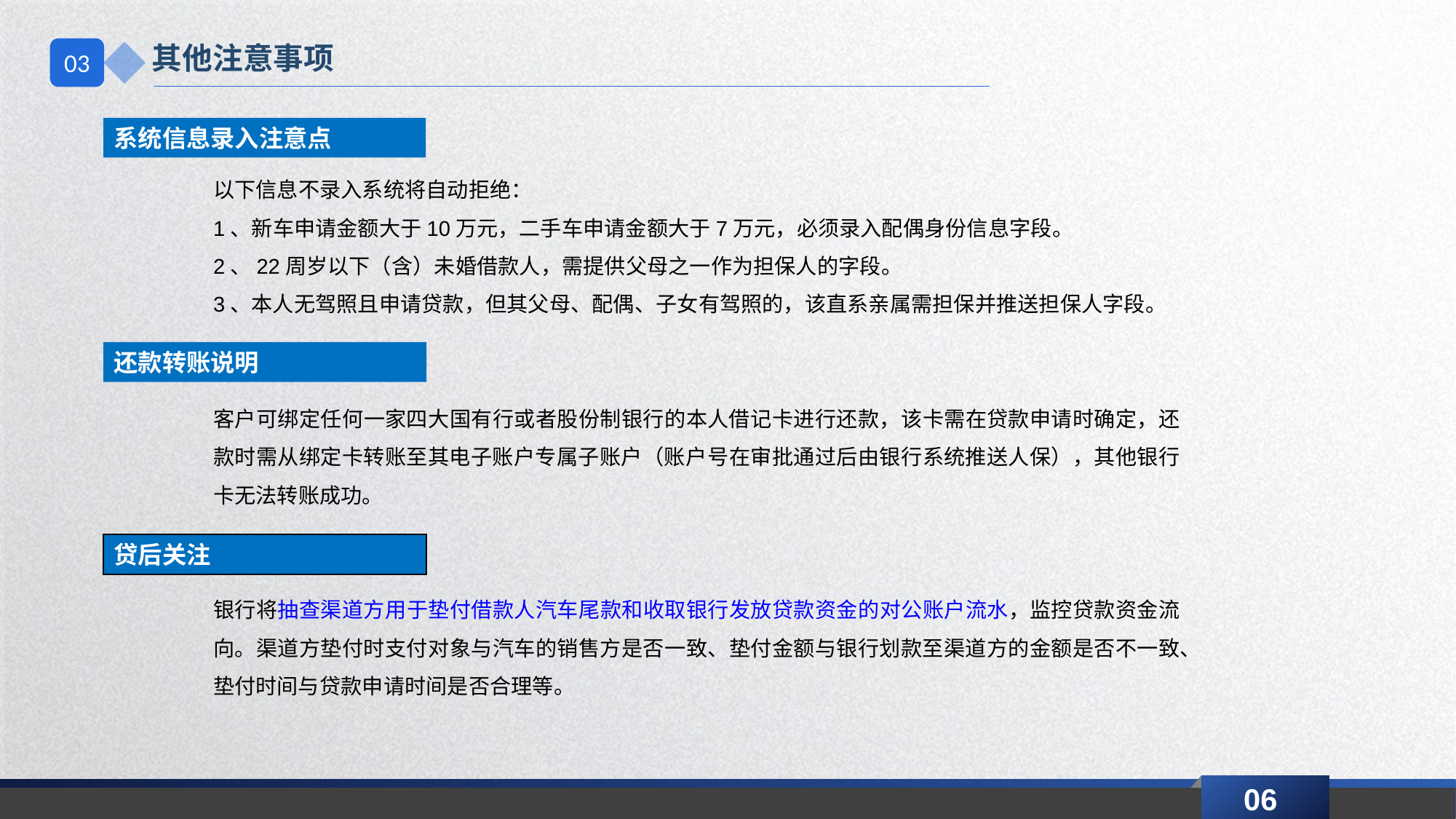

其他注意事项
03

系统信息录入注意点
以下信息不录入系统将自动拒绝：
1、新车申请金额大于10万元，二手车申请金额大于7万元，必须录入配偶身份信息字段。
2、22周岁以下（含）未婚借款人，需提供父母之一作为担保人的字段。
3、本人无驾照且申请贷款，但其父母、配偶、子女有驾照的，该直系亲属需担保并推送担保人字段。

客户可绑定任何一家四大国有行或者股份制银行的本人借记卡进行还款，该卡需在贷款申请时确定，还款时需从绑定卡转账至其电子账户专属子账户（账户号在审批通过后由银行系统推送人保），其他银行卡无法转账成功。

银行将抽查渠道方用于垫付借款人汽车尾款和收取银行发放贷款资金的对公账户流水，监控贷款资金流向。渠道方垫付时支付对象与汽车的销售方是否一致、垫付金额与银行划款至渠道方的金额是否不一致、垫付时间与贷款申请时间是否合理等。

还款转账说明
贷后关注
06

延时符